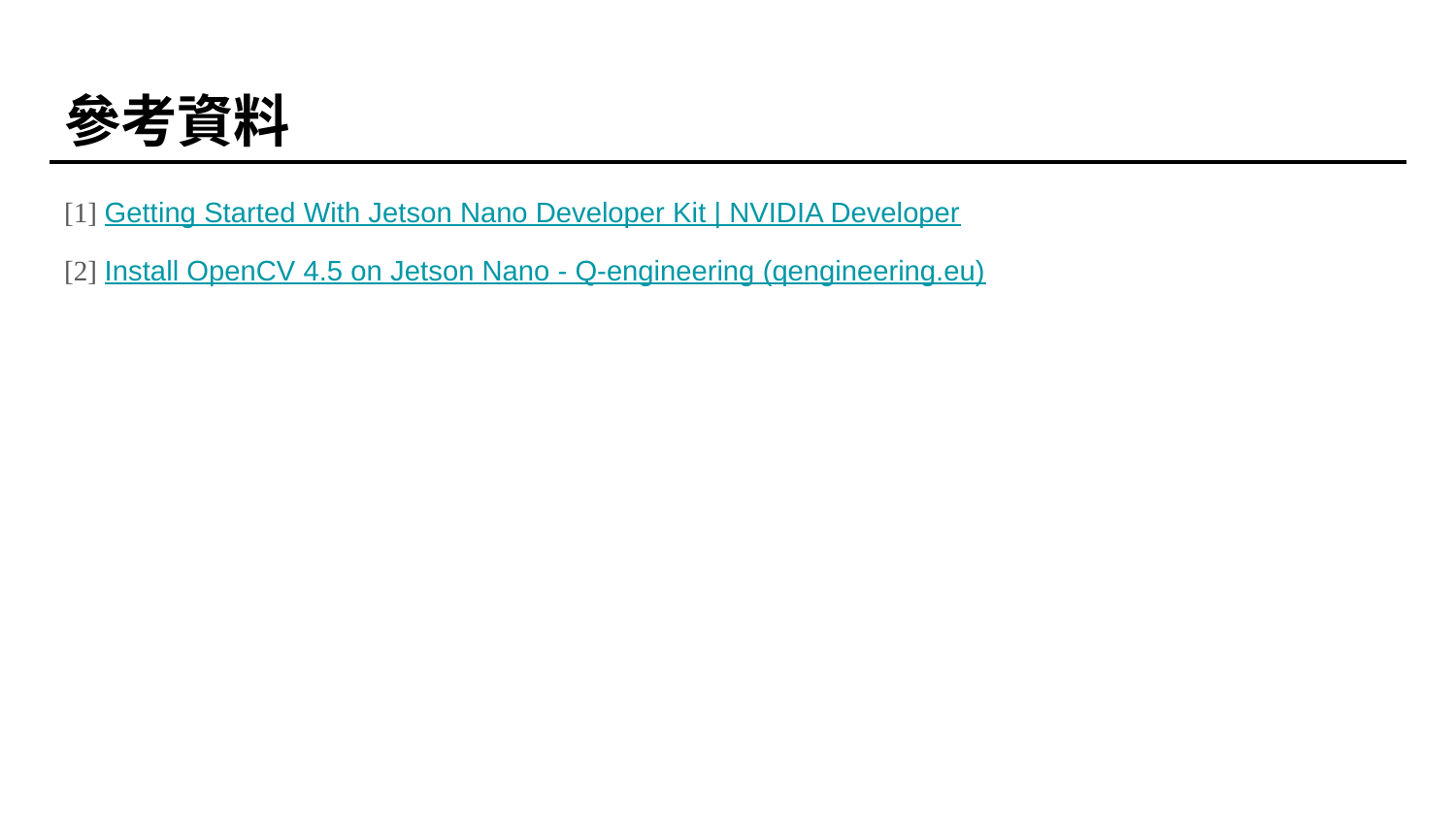

# 參考資料
[1] Getting Started With Jetson Nano Developer Kit | NVIDIA Developer
[2] Install OpenCV 4.5 on Jetson Nano - Q-engineering (qengineering.eu)